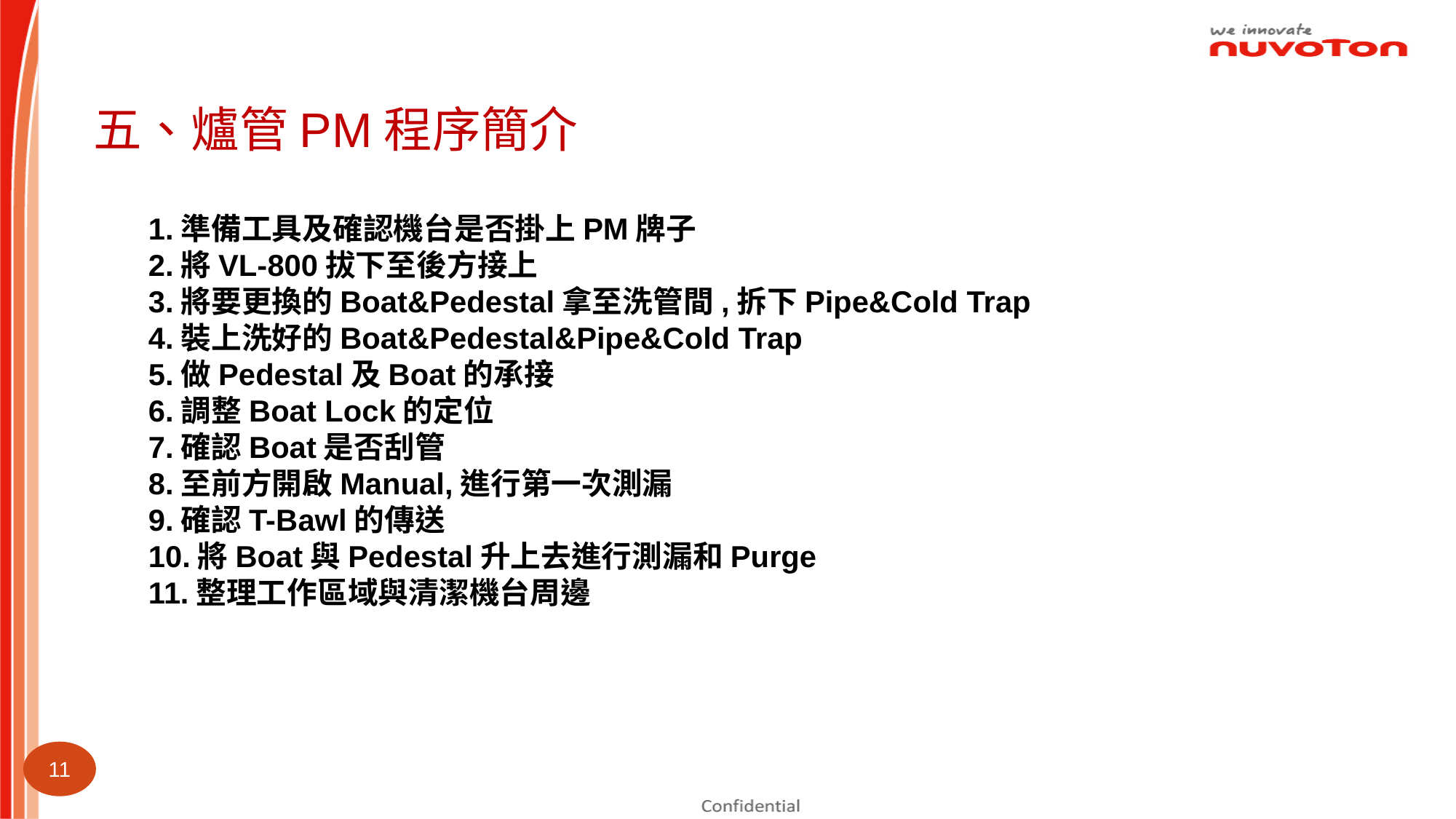

五、爐管PM程序簡介

1.準備工具及確認機台是否掛上PM牌子
2.將VL-800拔下至後方接上
3.將要更換的Boat&Pedestal拿至洗管間,拆下Pipe&Cold Trap
4.裝上洗好的Boat&Pedestal&Pipe&Cold Trap
5.做Pedestal及Boat的承接
6.調整Boat Lock的定位
7.確認Boat是否刮管
8.至前方開啟Manual,進行第一次測漏
9.確認T-Bawl的傳送
10.將Boat與Pedestal升上去進行測漏和Purge
11.整理工作區域與清潔機台周邊

11